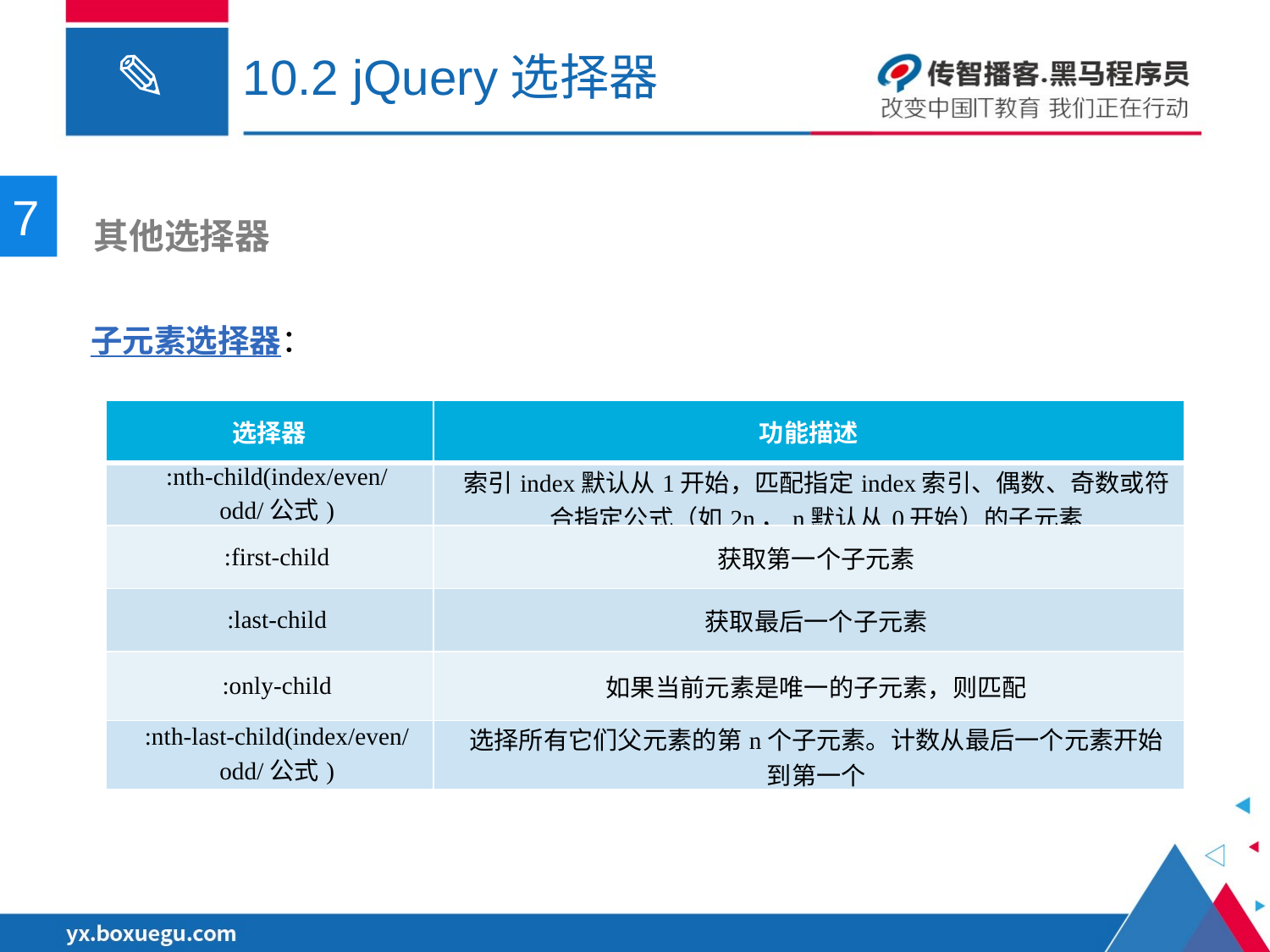

# 10.2 jQuery选择器

7
  其他选择器
子元素选择器：
| 选择器 | 功能描述 |
| --- | --- |
| :nth-child(index/even/odd/公式) | 索引index默认从1开始，匹配指定index索引、偶数、奇数或符合指定公式（如2n，n默认从0开始）的子元素 |
| :first-child | 获取第一个子元素 |
| :last-child | 获取最后一个子元素 |
| :only-child | 如果当前元素是唯一的子元素，则匹配 |
| :nth-last-child(index/even/odd/公式) | 选择所有它们父元素的第n个子元素。计数从最后一个元素开始到第一个 |